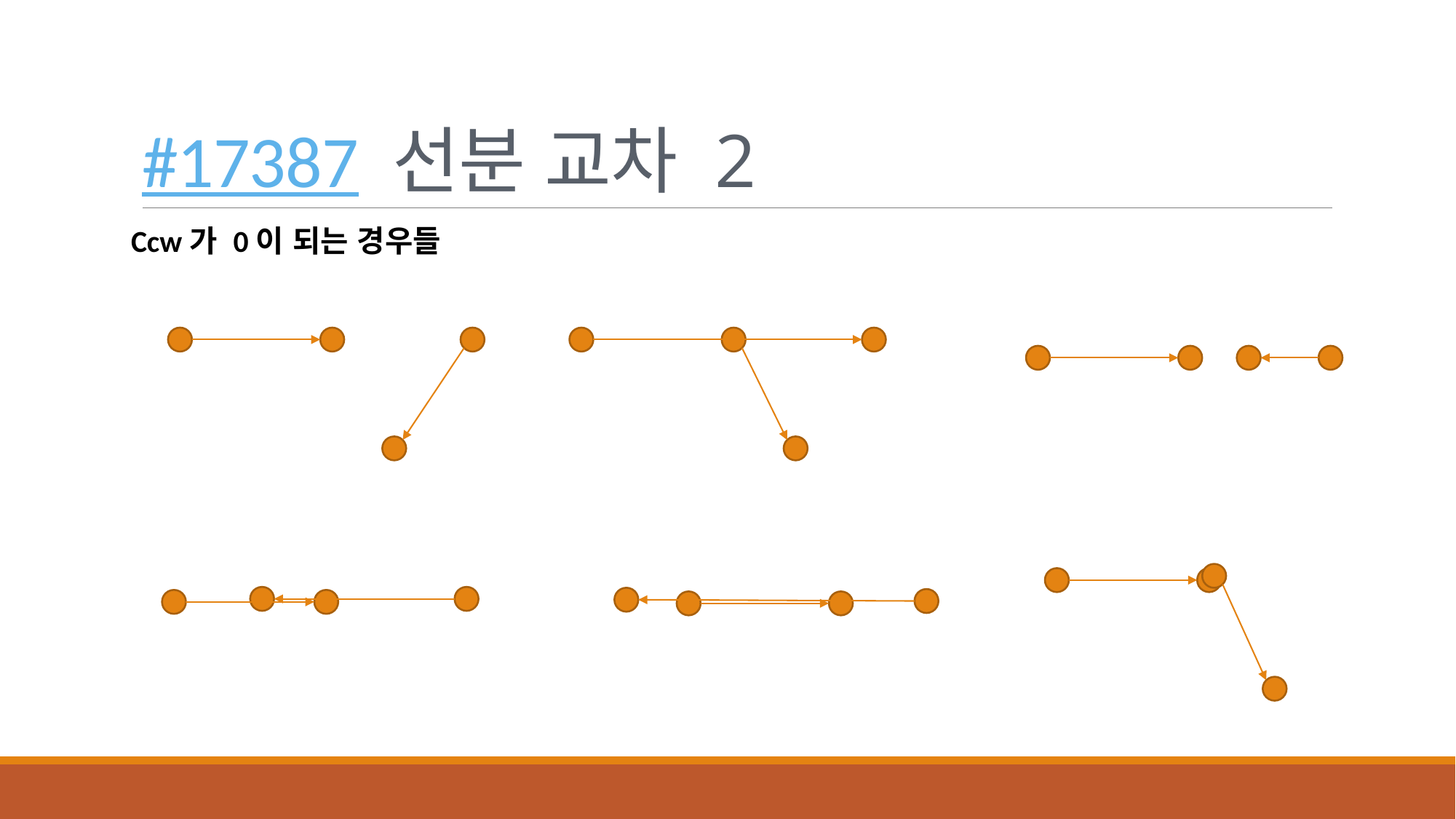

# #17387 선분 교차 2
Ccw가 0이 되는 경우들